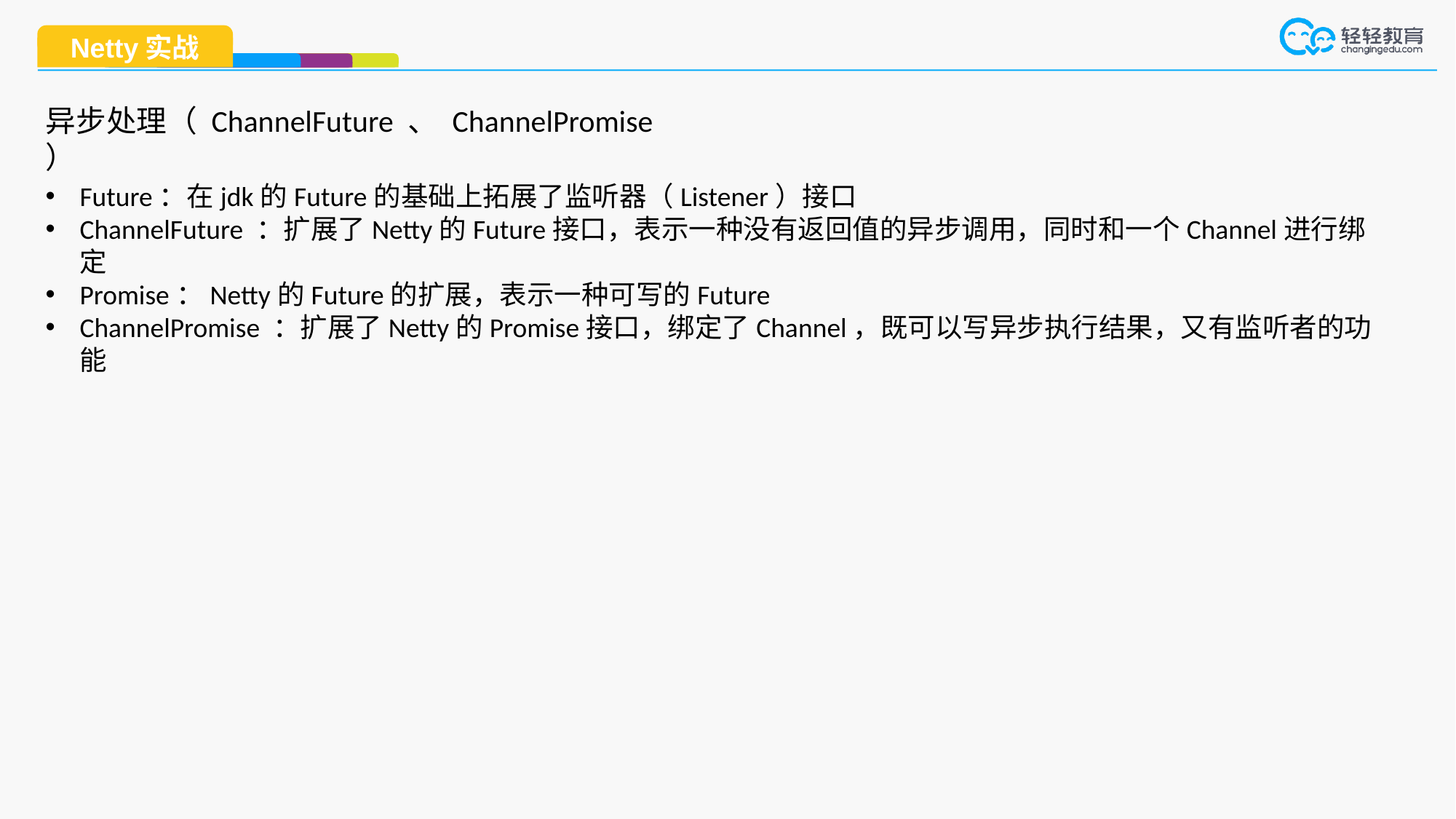

Netty实战
异步处理（ ChannelFuture 、 ChannelPromise ）
Future：在jdk的Future的基础上拓展了监听器（Listener）接口
ChannelFuture ：扩展了Netty的Future接口，表示一种没有返回值的异步调用，同时和一个Channel进行绑定
Promise：Netty的Future的扩展，表示一种可写的Future
ChannelPromise ：扩展了Netty的Promise接口，绑定了Channel，既可以写异步执行结果，又有监听者的功能